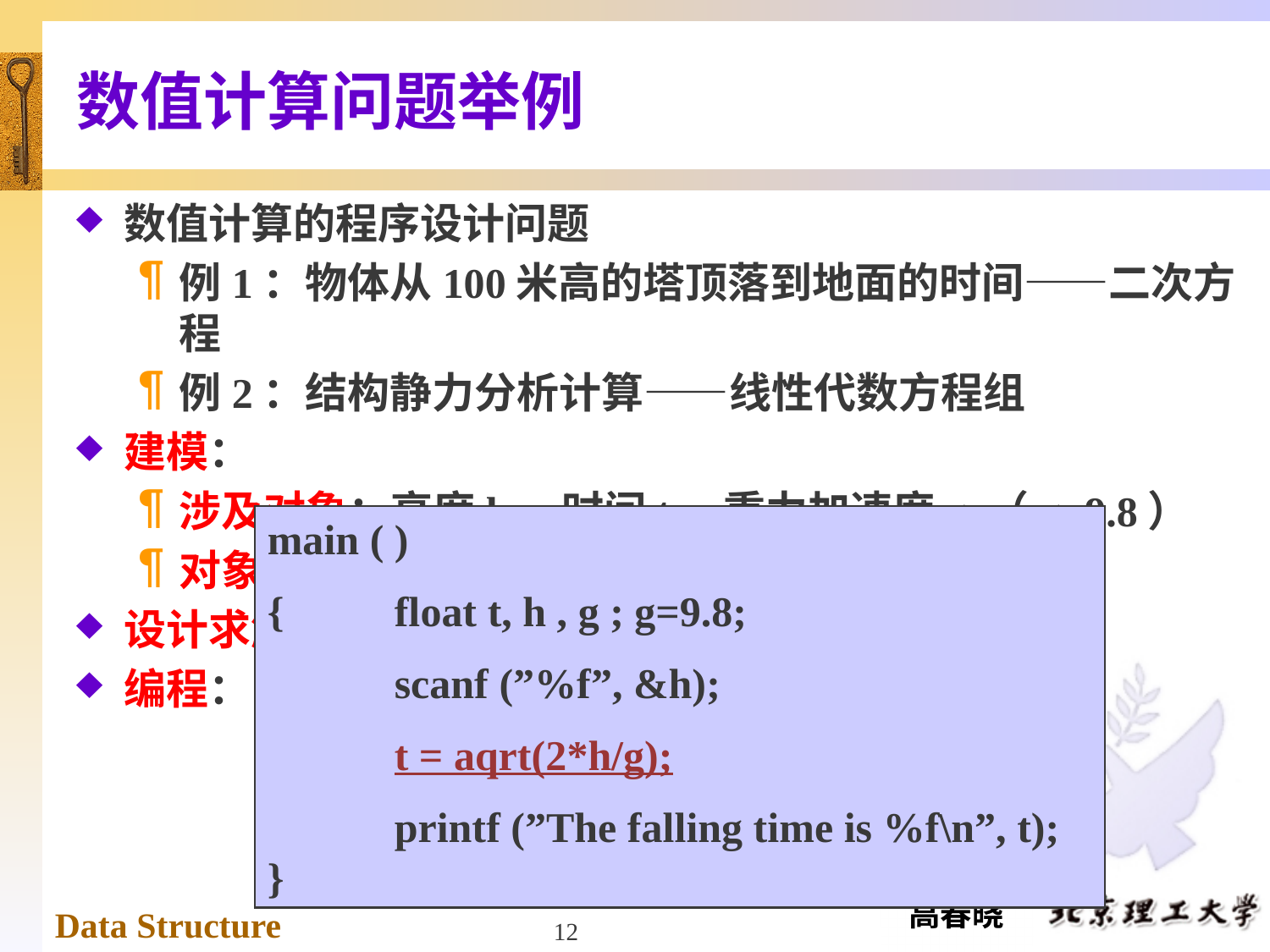

# 数值计算问题举例
数值计算的程序设计问题
例1：物体从100米高的塔顶落到地面的时间——二次方程
例2：结构静力分析计算——线性代数方程组
建模：
涉及对象：高度h，时间t，重力加速度g （g=9.8）
对象之间的关系：h = ½gt2
设计求解问题的方法：t=sqrt(2h/g)
编程：
main ( )
{   	float t, h , g ; g=9.8;
	scanf (”%f”, &h);
            t = aqrt(2*h/g);
            printf (”The falling time is %f\n”, t);
}
12